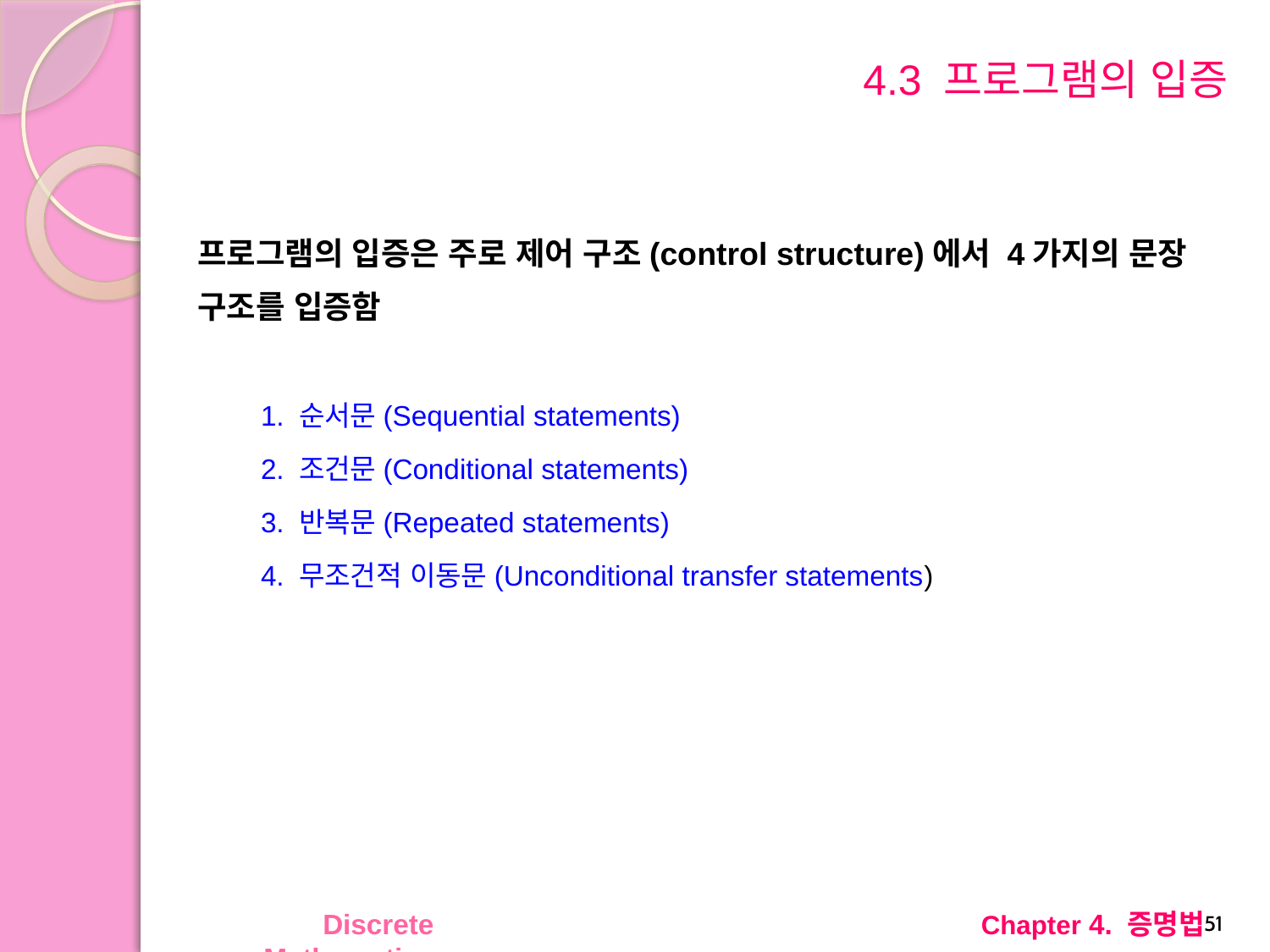

# 4.3 프로그램의 입증
프로그램의 입증은 주로 제어 구조(control structure)에서 4가지의 문장 구조를 입증함

1. 순서문(Sequential statements)
2. 조건문(Conditional statements)
3. 반복문(Repeated statements)
4. 무조건적 이동문(Unconditional transfer statements)
Discrete Mathematics
Chapter 4. 증명법
51